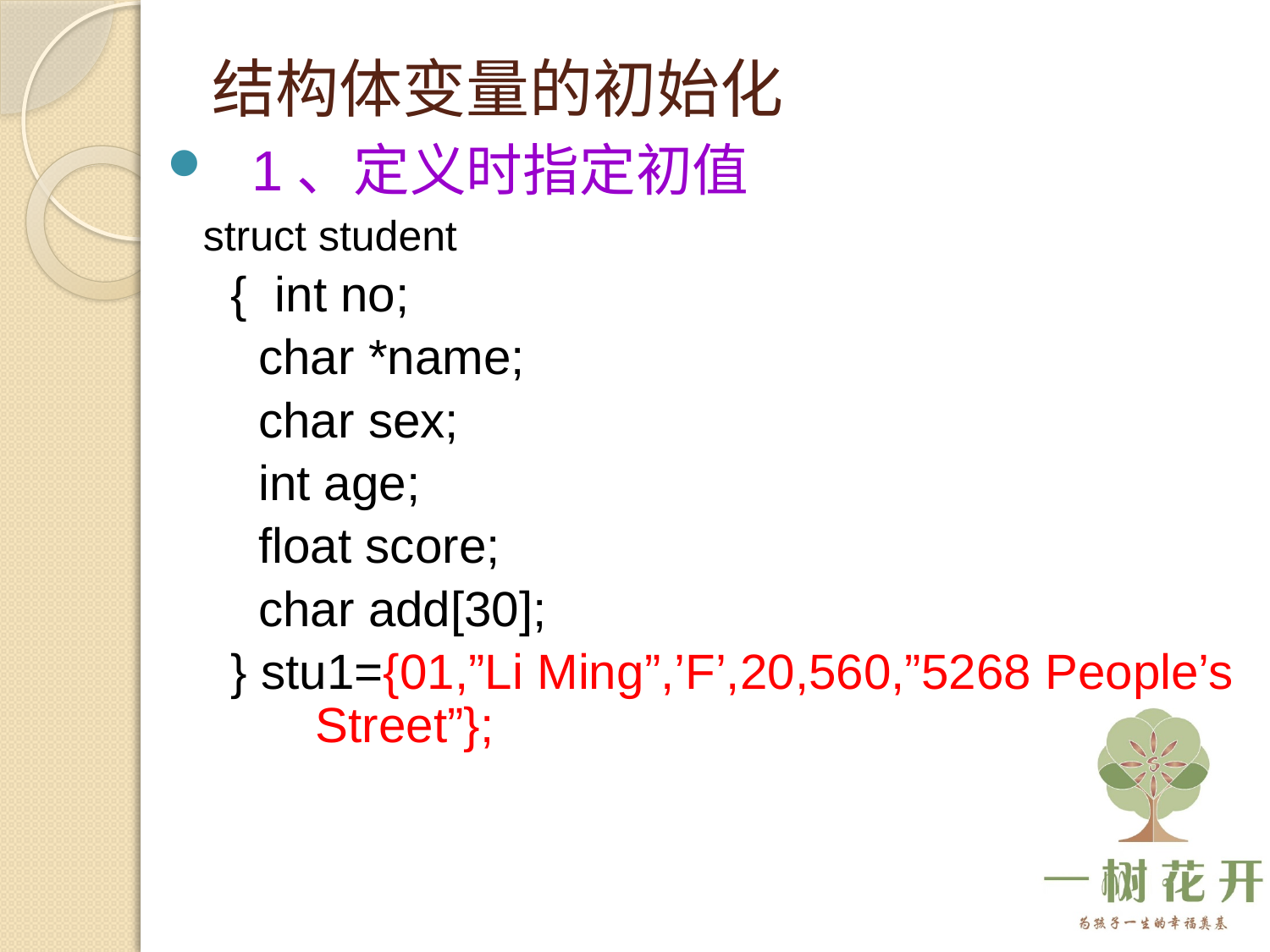

# 结构体变量的初始化
1、定义时指定初值
   struct student
{  int no;
  char *name;
  char sex;
  int age;
  float score;
  char add[30];
} stu1={01,”Li Ming”,’F’,20,560,”5268 People’s Street”};

7